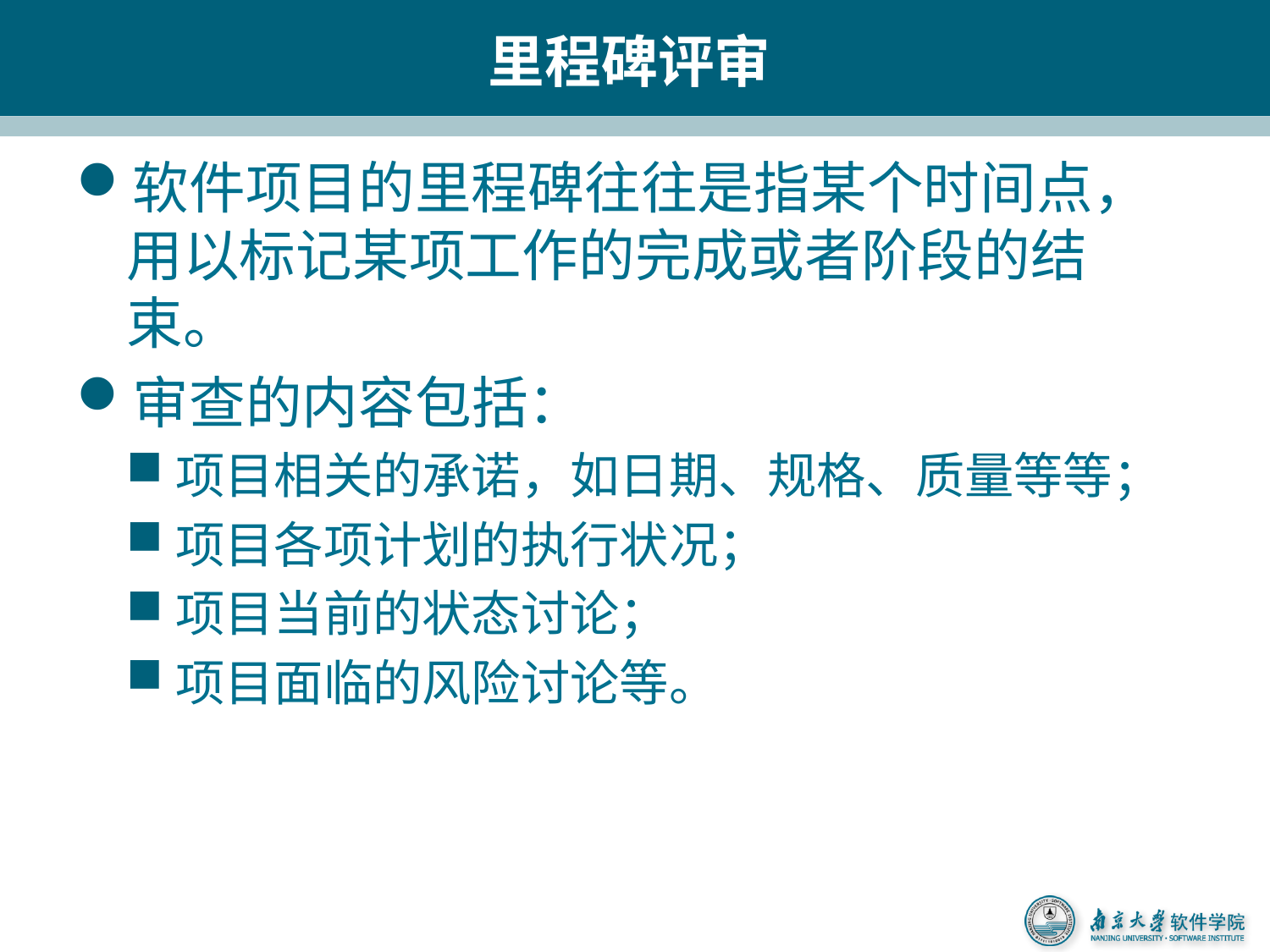

# 里程碑评审
软件项目的里程碑往往是指某个时间点，用以标记某项工作的完成或者阶段的结束。
审查的内容包括：
项目相关的承诺，如日期、规格、质量等等；
项目各项计划的执行状况；
项目当前的状态讨论；
项目面临的风险讨论等。